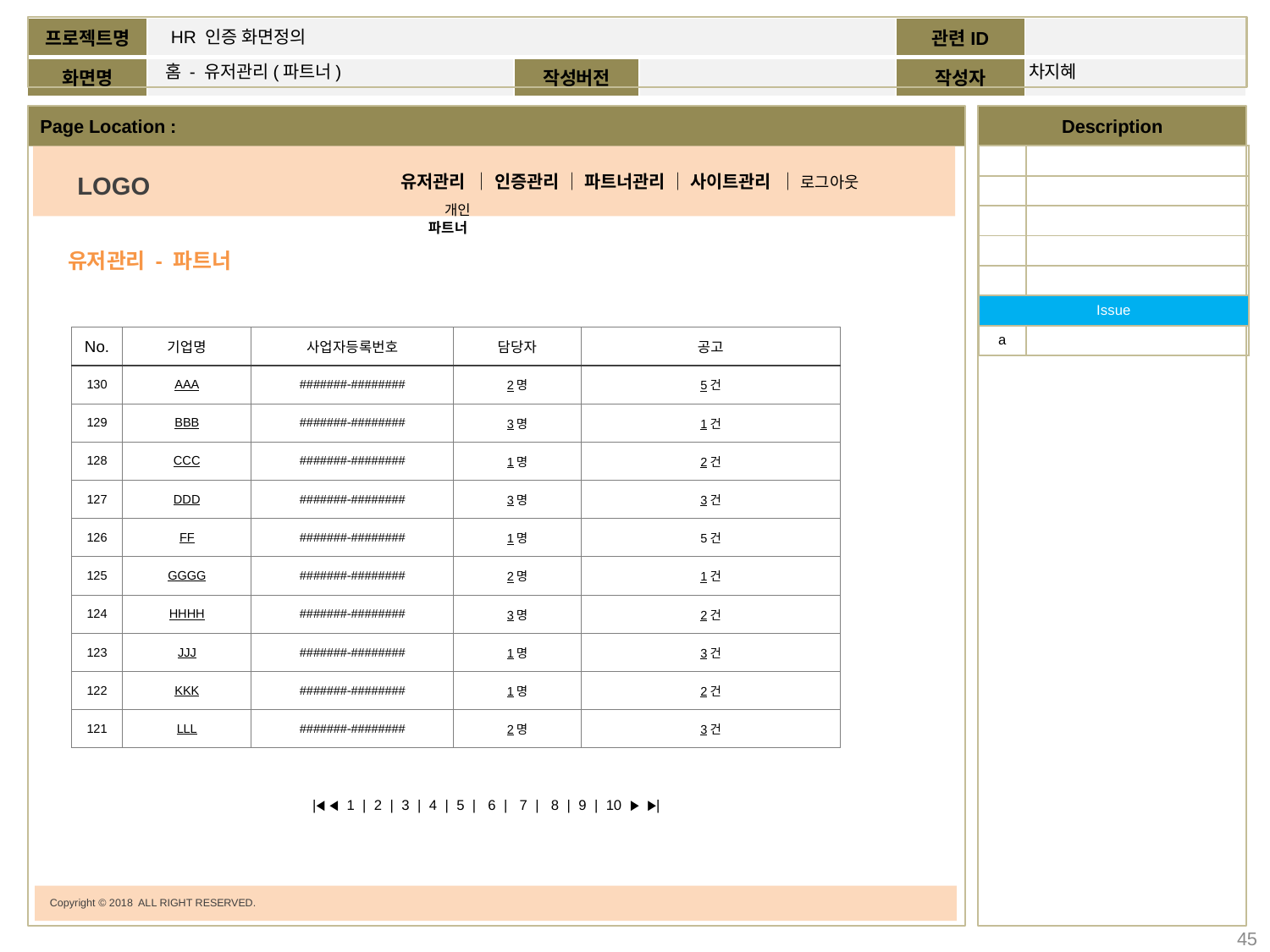

HR 인증 화면정의
홈 - 유저관리(파트너)
차지혜
|  |  |
| --- | --- |
|  |  |
|  |  |
|  |  |
|  |  |
| Issue |  |
| a |  |

LOGO
유저관리  │ 인증관리 │ 파트너관리 │ 사이트관리  │ 로그아웃
개인
 파트너
유저관리 - 파트너
| No. | 기업명 | 사업자등록번호 | 담당자 | 공고 |
| --- | --- | --- | --- | --- |
| 130 | AAA | #######-######## | 2명 | 5건 |
| 129 | BBB | #######-######## | 3명 | 1건 |
| 128 | CCC | #######-######## | 1명 | 2건 |
| 127 | DDD | #######-######## | 3명 | 3건 |
| 126 | FF | #######-######## | 1명 | 5건 |
| 125 | GGGG | #######-######## | 2명 | 1건 |
| 124 | HHHH | #######-######## | 3명 | 2건 |
| 123 | JJJ | #######-######## | 1명 | 3건 |
| 122 | KKK | #######-######## | 1명 | 2건 |
| 121 | LLL | #######-######## | 2명 | 3건 |
 |◀ ◀  1  |  2  |  3  |  4  |  5  |   6  |   7  |   8  |  9  |  10  ▶  ▶|

Copyright © 2018  ALL RIGHT RESERVED.
45